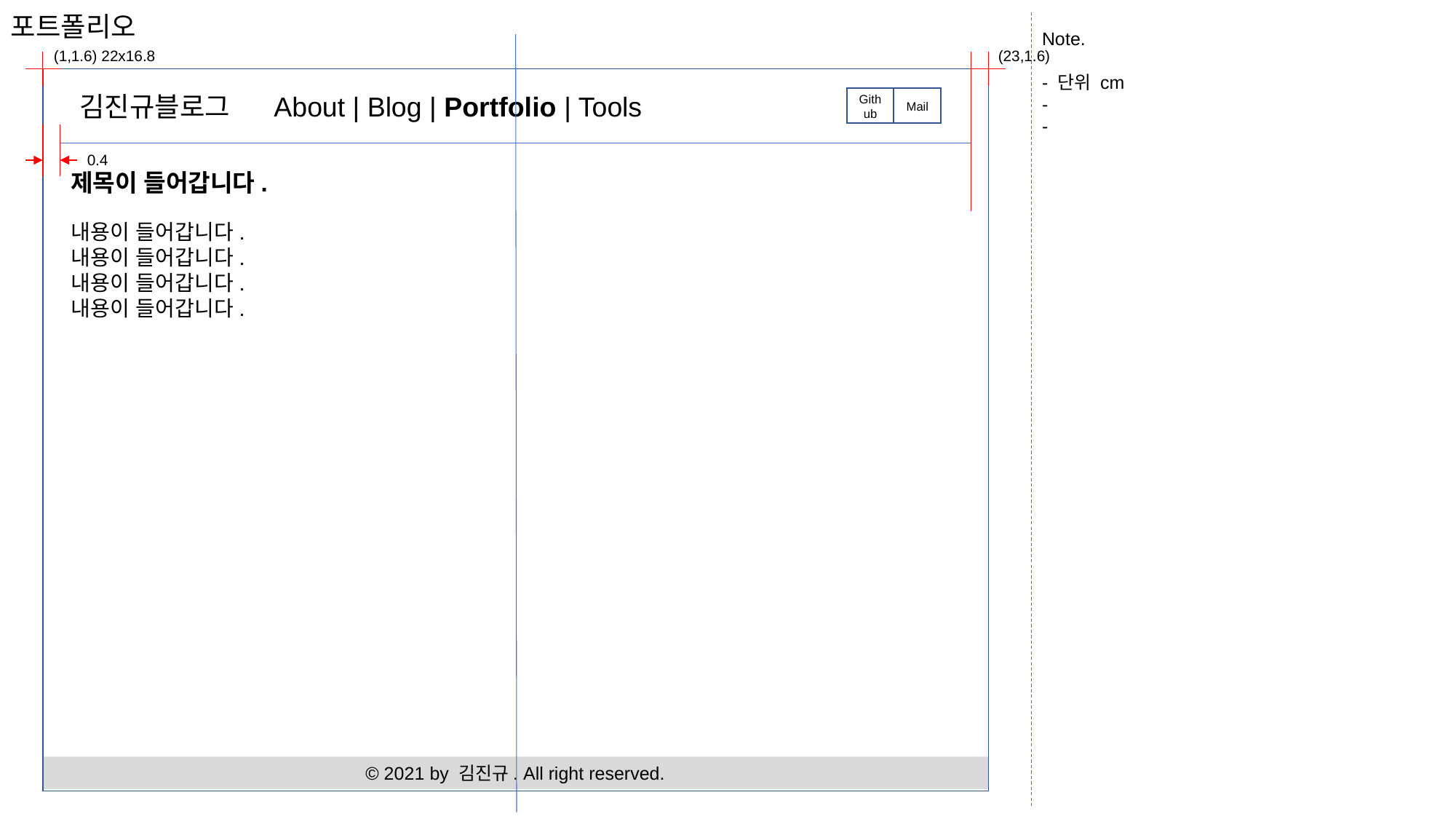

Note.

- 단위 cm
-
-

포트폴리오
(1,1.6) 22x16.8
(23,1.6)

김진규블로그
About | Blog | Portfolio | Tools
Github
Mail
0.4
제목이 들어갑니다.

내용이 들어갑니다.
내용이 들어갑니다.
내용이 들어갑니다.
내용이 들어갑니다.
© 2021 by 김진규. All right reserved.